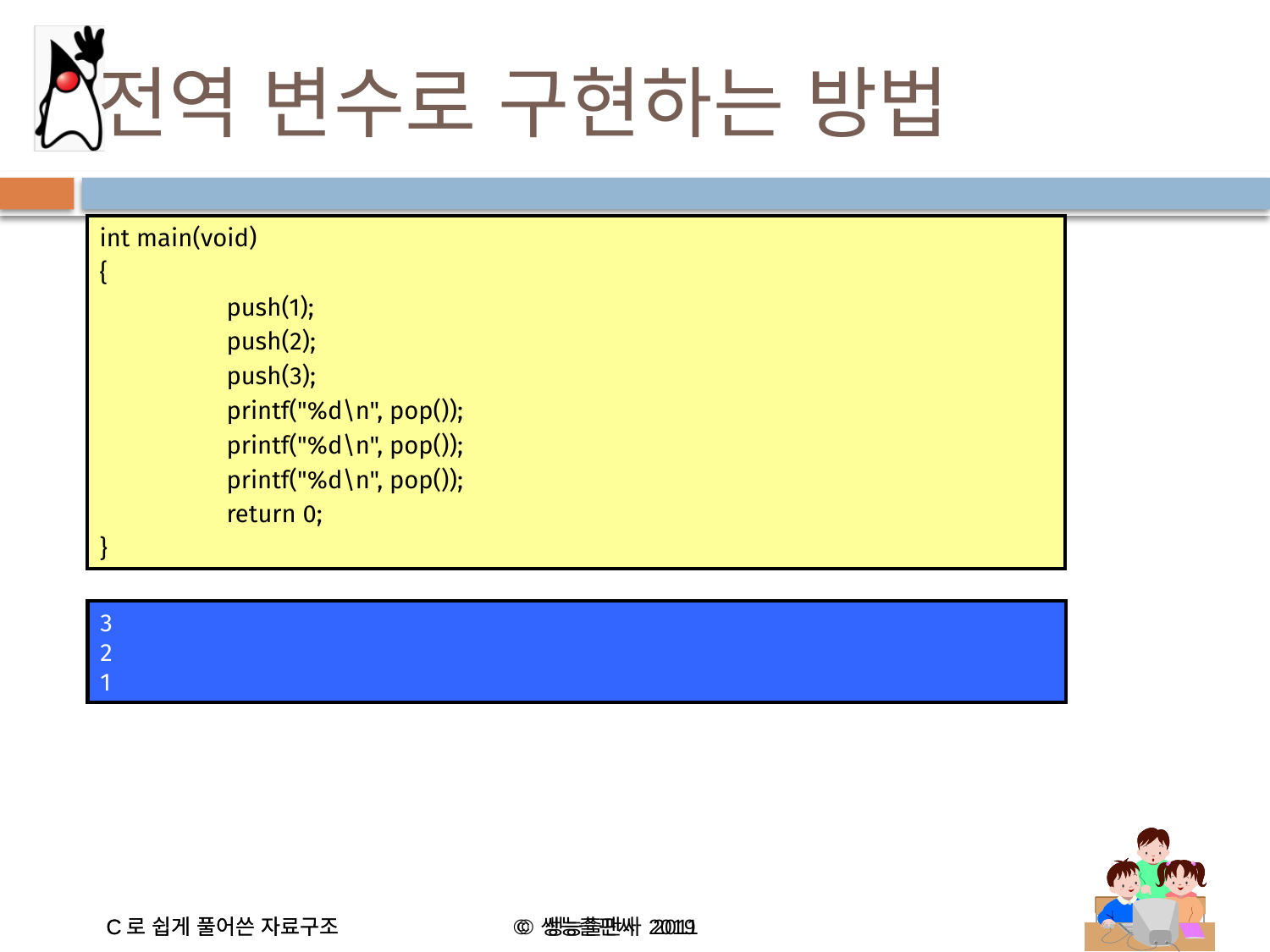

# 전역 변수로 구현하는 방법
int main(void)
{
	push(1);
	push(2);
	push(3);
	printf("%d\n", pop());
	printf("%d\n", pop());
	printf("%d\n", pop());
	return 0;
}

3
2
1